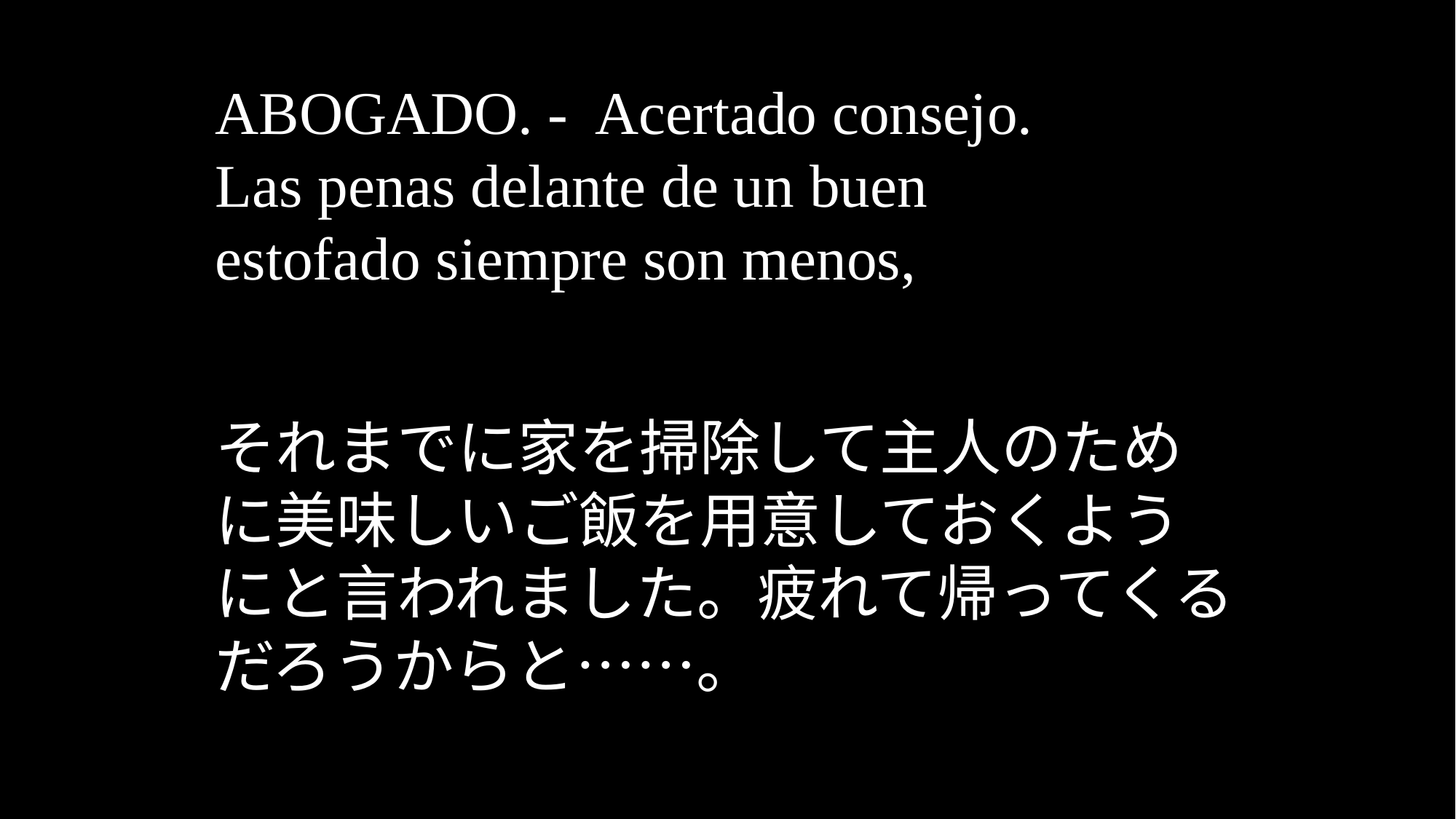

ABOGADO. -  Acertado consejo. Las penas delante de un buen estofado siempre son menos,

それまでに家を掃除して主人のために美味しいご飯を用意しておくようにと言われました。疲れて帰ってくるだろうからと……。